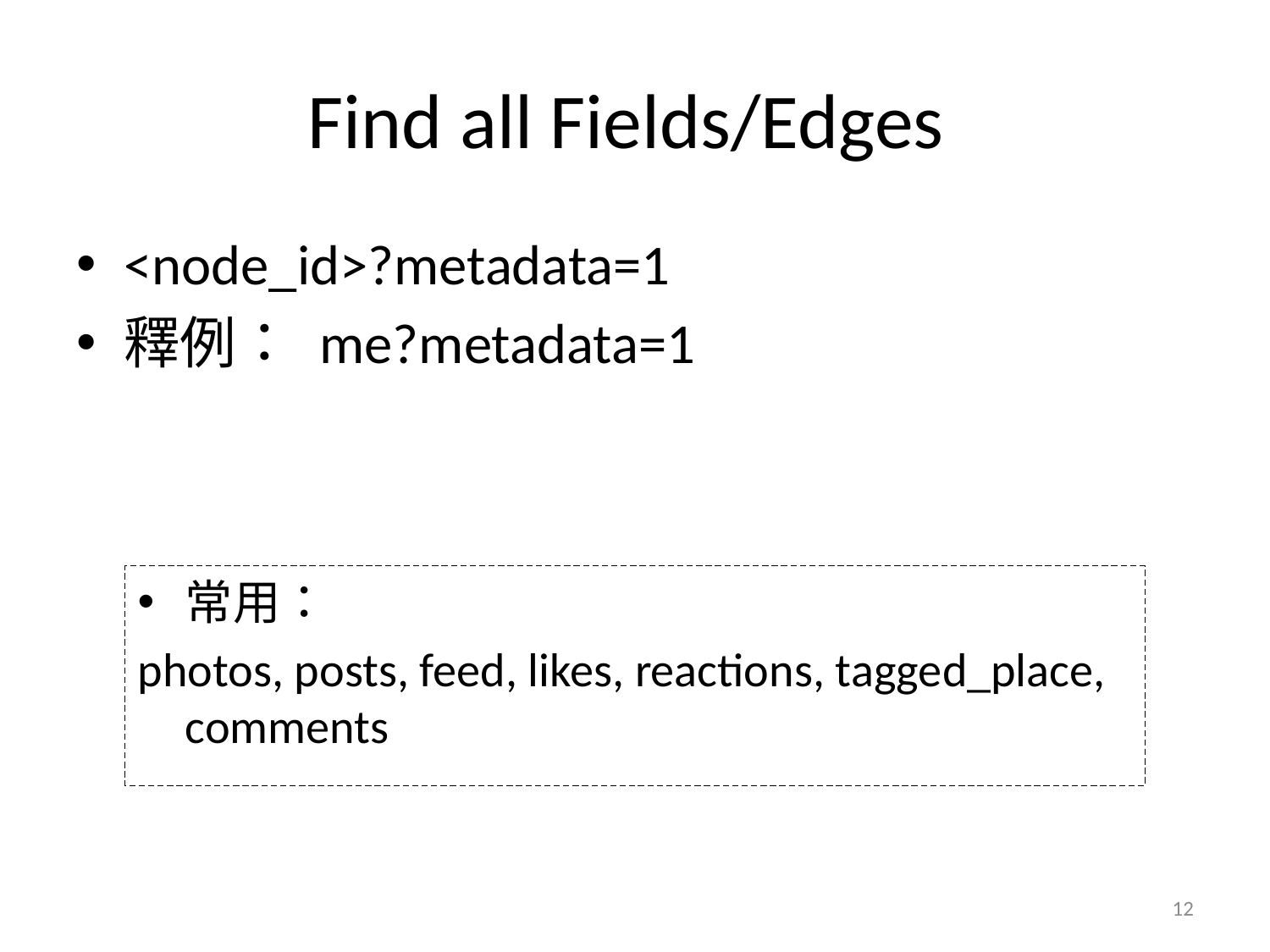

# Find all Fields/Edges
<node_id>?metadata=1
釋例： me?metadata=1

常用：
photos, posts, feed, likes, reactions, tagged_place, comments
12